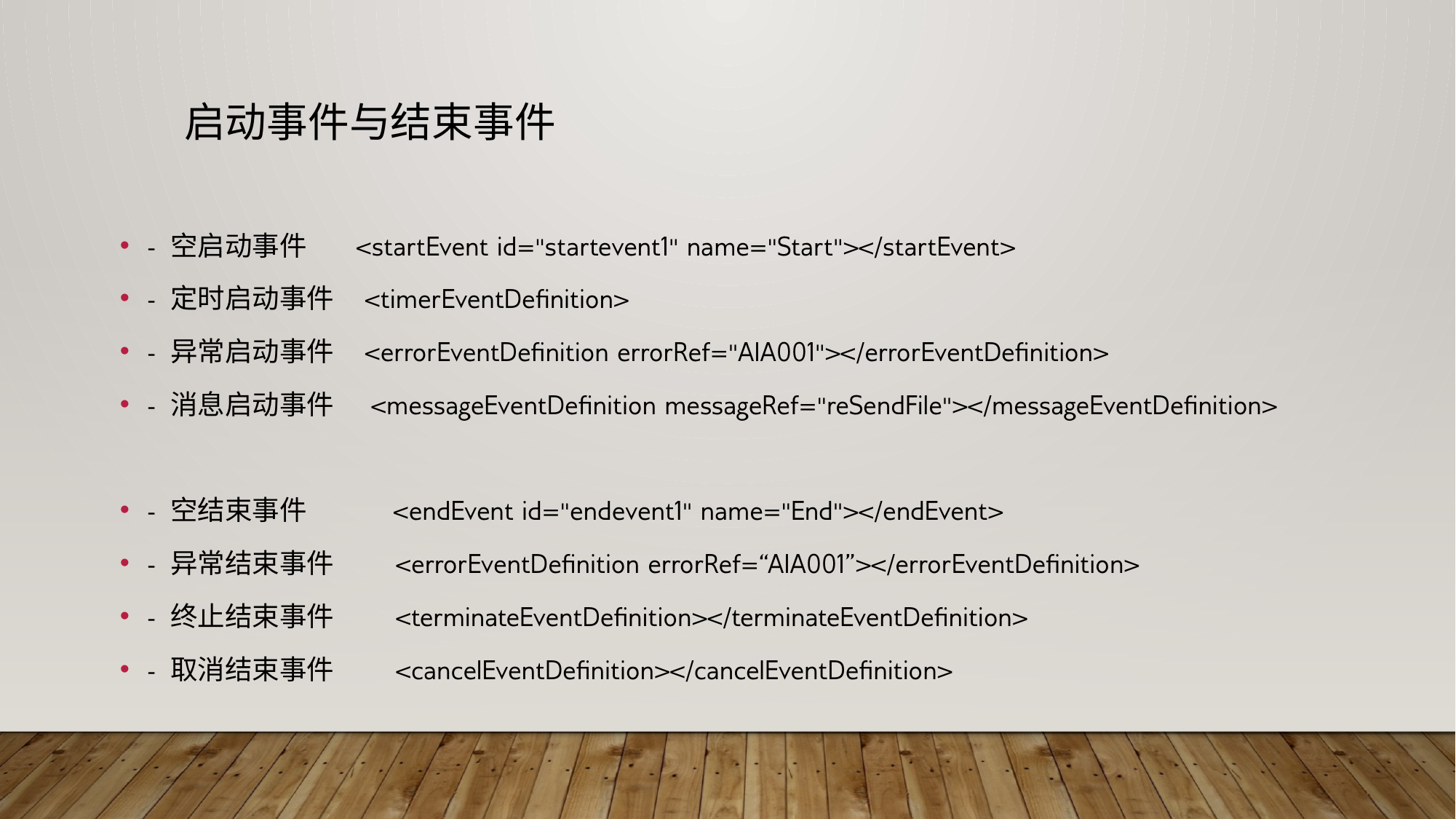

# 启动事件与结束事件
- 空启动事件       <startEvent id="startevent1" name="Start"></startEvent>
- 定时启动事件    <timerEventDefinition>
- 异常启动事件    <errorEventDefinition errorRef="AIA001"></errorEventDefinition>
- 消息启动事件     <messageEventDefinition messageRef="reSendFile"></messageEventDefinition>

- 空结束事件             <endEvent id="endevent1" name="End"></endEvent>
- 异常结束事件         <errorEventDefinition errorRef=“AIA001”></errorEventDefinition>
- 终止结束事件         <terminateEventDefinition></terminateEventDefinition>
- 取消结束事件         <cancelEventDefinition></cancelEventDefinition>